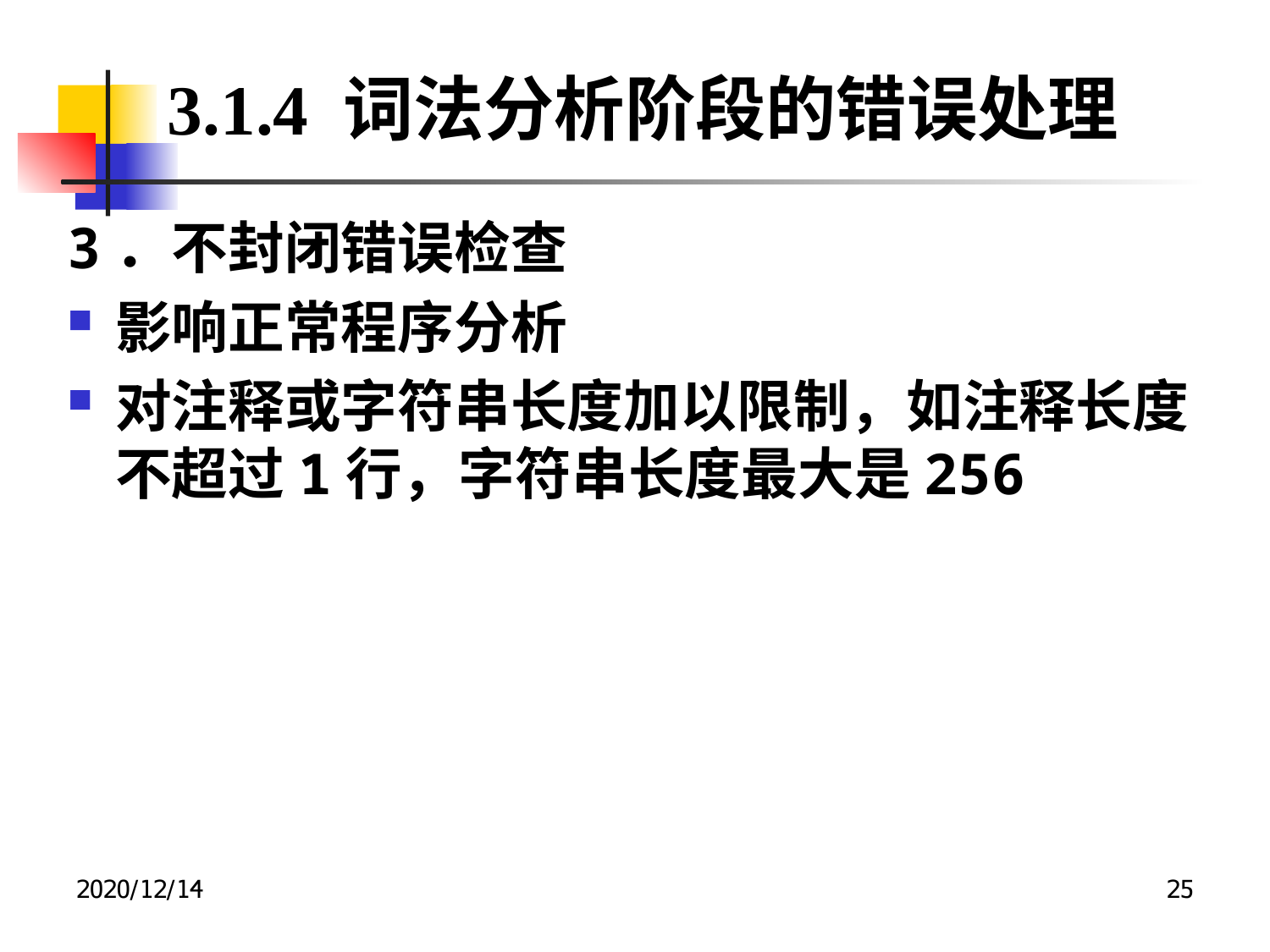

3.1.4 词法分析阶段的错误处理
3．不封闭错误检查
影响正常程序分析
对注释或字符串长度加以限制，如注释长度不超过1行，字符串长度最大是256
2020/12/14
25